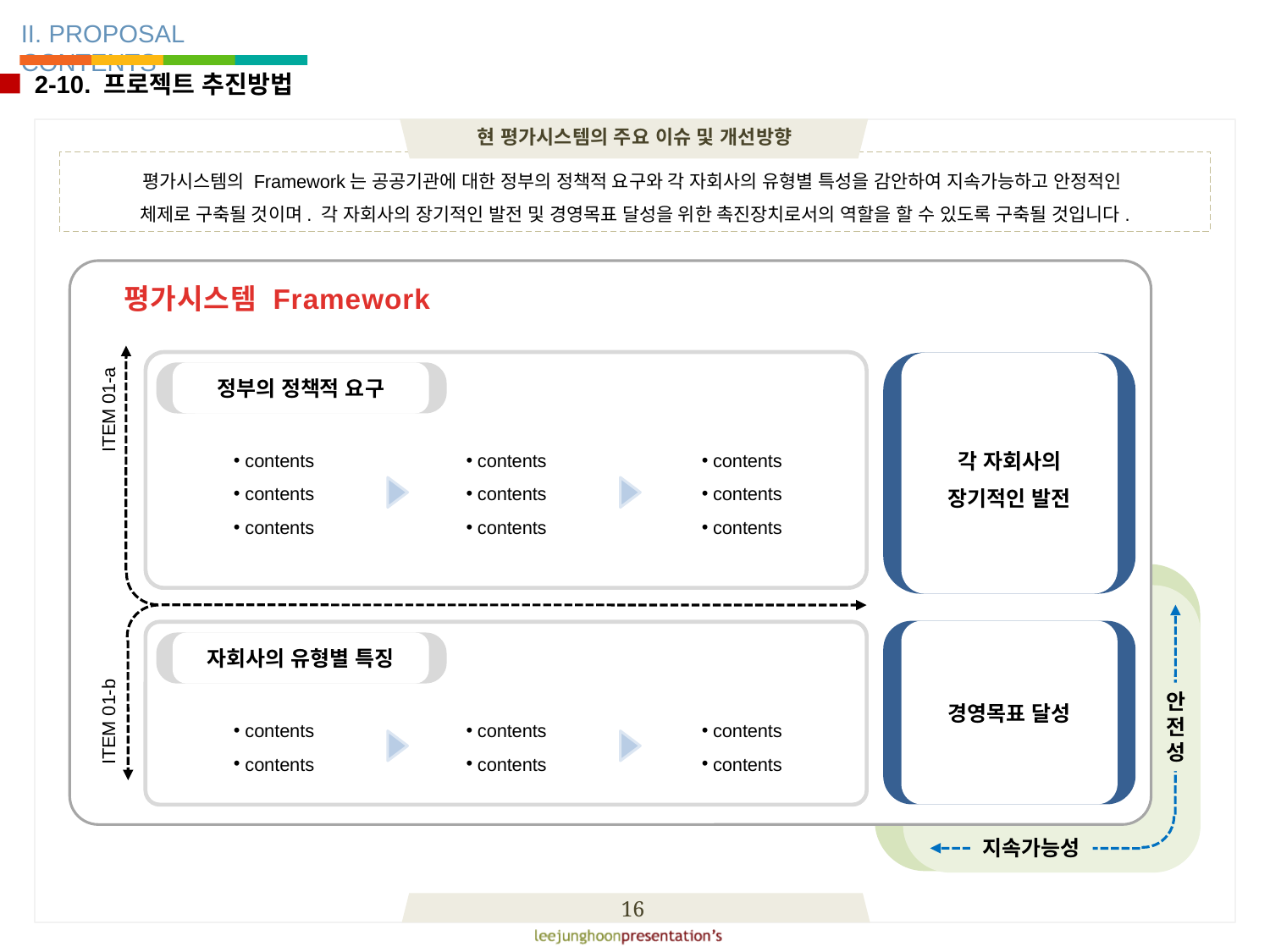

평가시스템 Framework

각 자회사의
장기적인 발전

정부의 정책적 요구
ITEM 01-a
 contents
 contents
 contents
 contents
 contents
 contents
 contents
 contents
 contents

경영목표 달성

자회사의 유형별 특징
안
전
성
 contents
 contents
 contents
 contents
 contents
 contents
ITEM 01-b

지속가능성